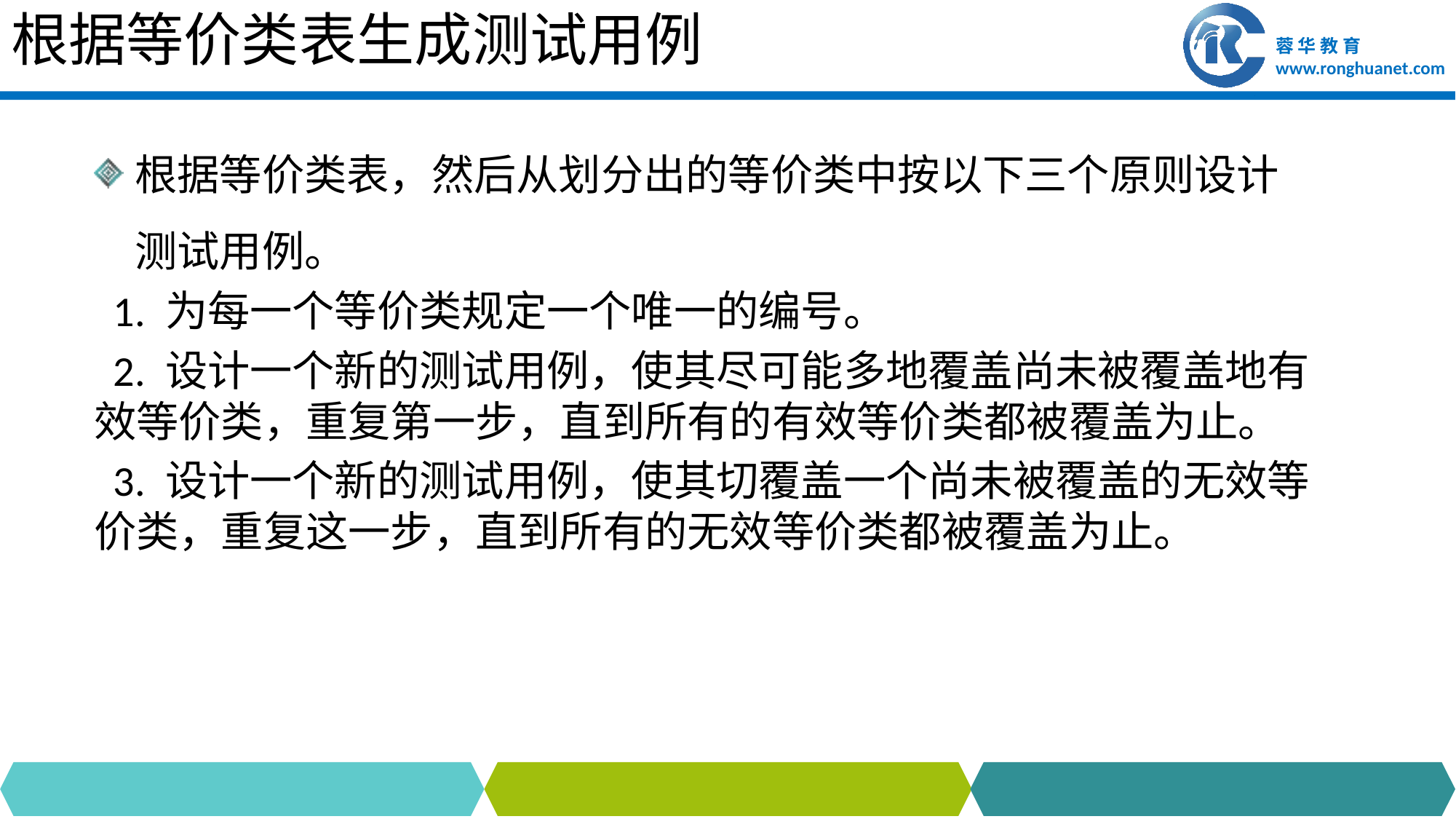

# 根据等价类表生成测试用例
根据等价类表，然后从划分出的等价类中按以下三个原则设计测试用例。
  1. 为每一个等价类规定一个唯一的编号。
  2. 设计一个新的测试用例，使其尽可能多地覆盖尚未被覆盖地有效等价类，重复第一步，直到所有的有效等价类都被覆盖为止。
  3. 设计一个新的测试用例，使其切覆盖一个尚未被覆盖的无效等价类，重复这一步，直到所有的无效等价类都被覆盖为止。